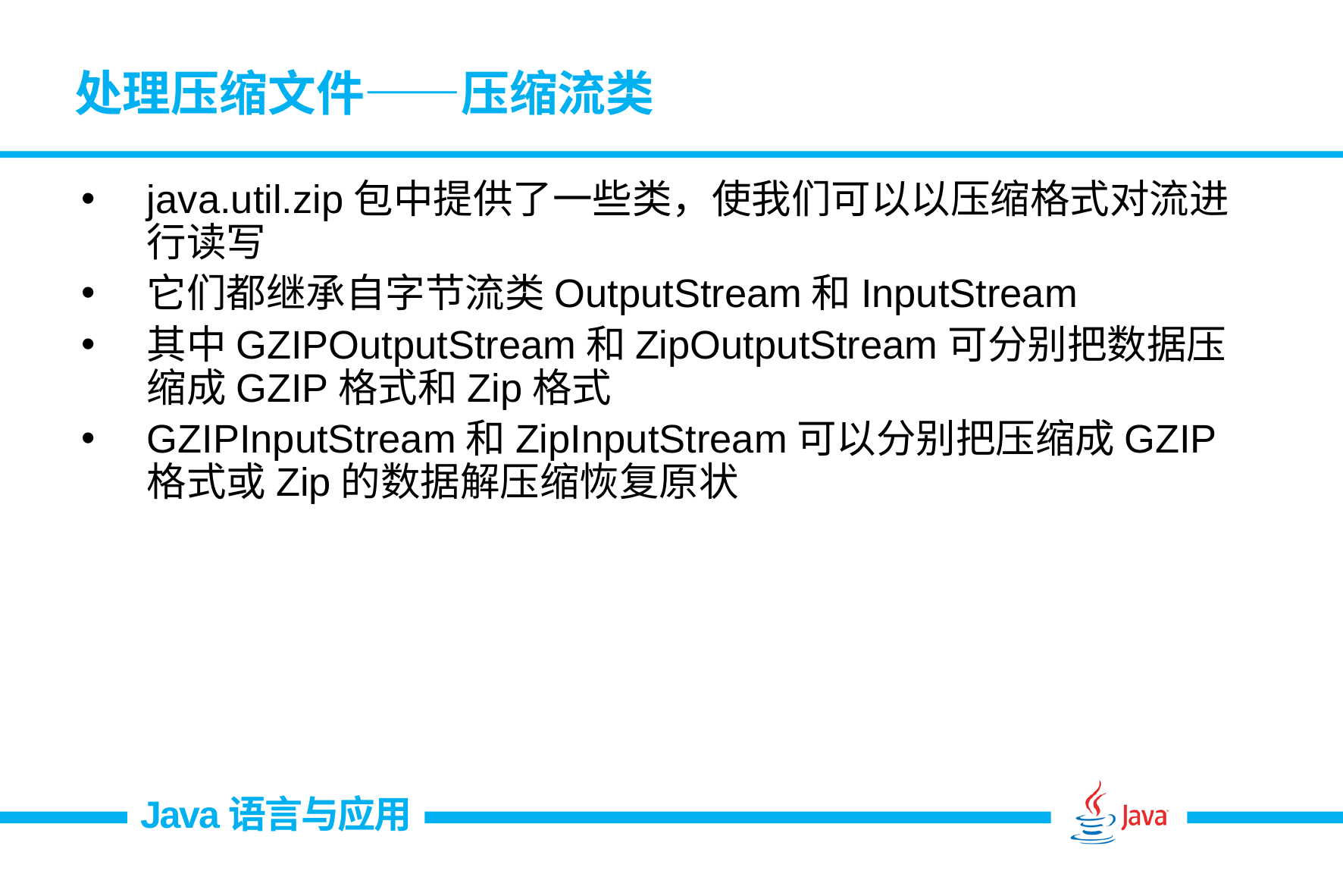

# 处理压缩文件——压缩流类
java.util.zip包中提供了一些类，使我们可以以压缩格式对流进行读写
它们都继承自字节流类OutputStream和InputStream
其中GZIPOutputStream和ZipOutputStream可分别把数据压缩成GZIP格式和Zip格式
GZIPInputStream和ZipInputStream可以分别把压缩成GZIP格式或Zip的数据解压缩恢复原状
33